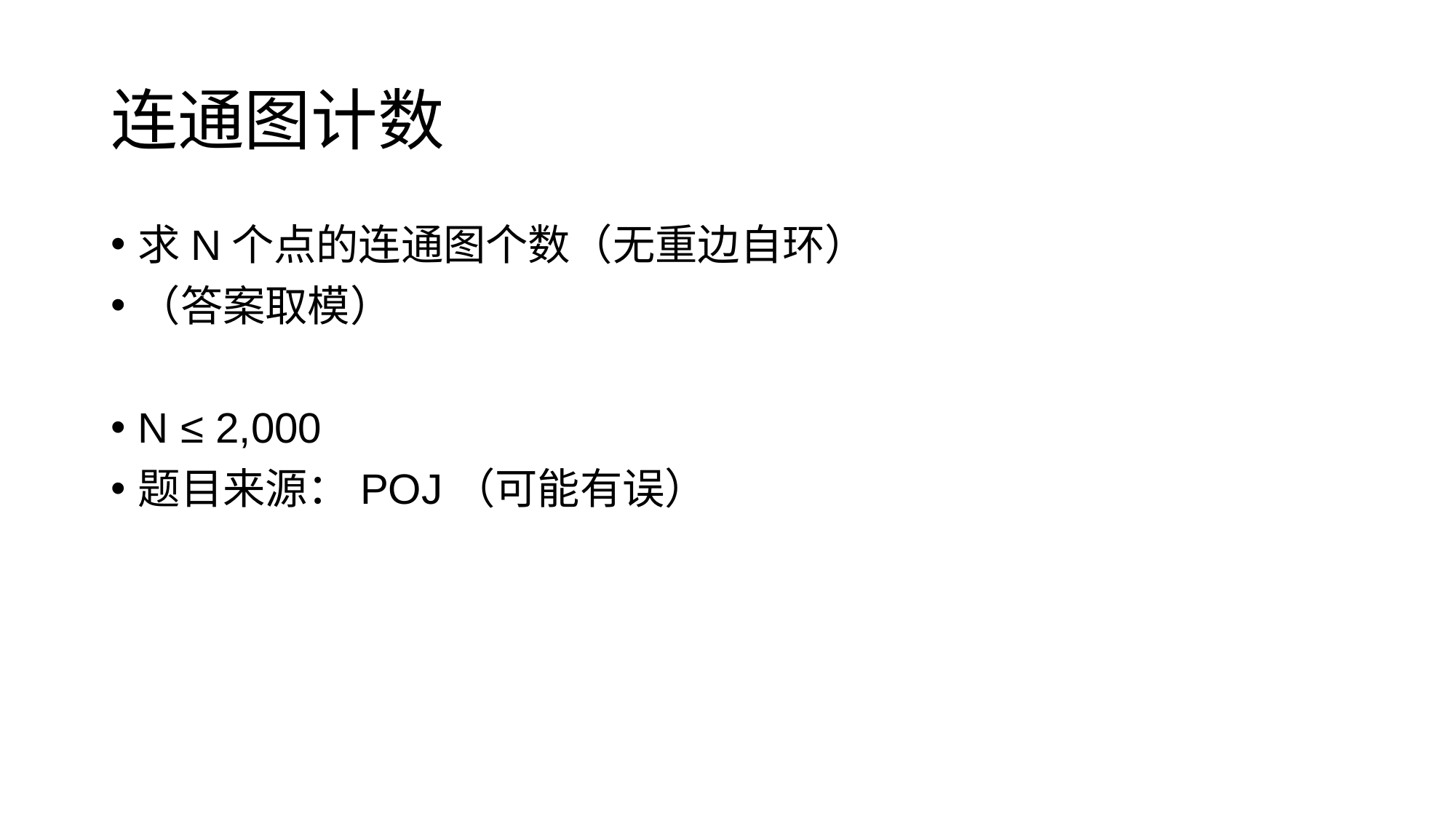

# 连通图计数
求N个点的连通图个数（无重边自环）
（答案取模）

N ≤ 2,000
题目来源：POJ（可能有误）